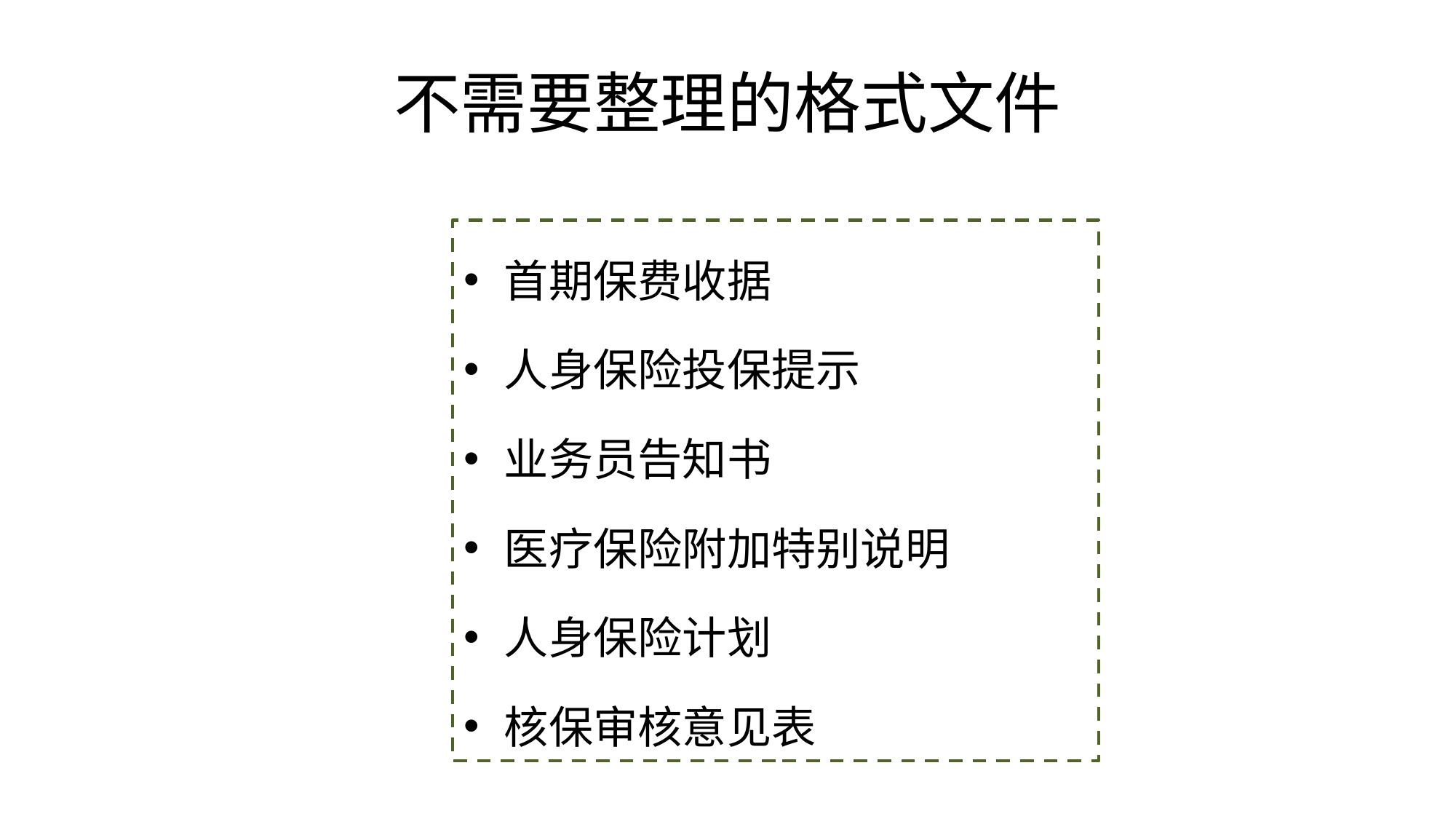

# 不需要整理的格式文件
首期保费收据
人身保险投保提示
业务员告知书
医疗保险附加特别说明
人身保险计划
核保审核意见表